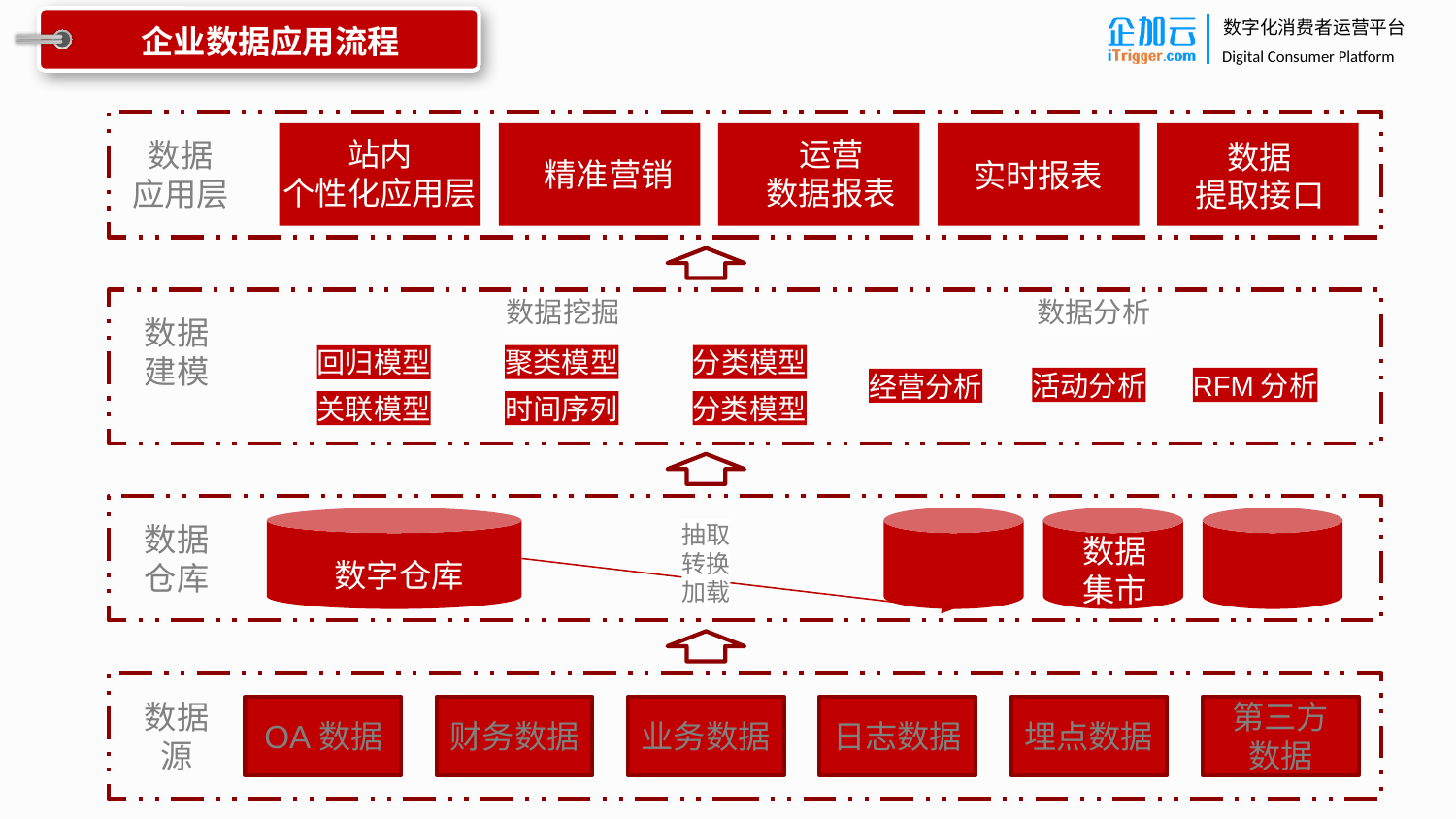

企业数据应用流程

站内
个性化应用层
运营
数据报表
数据
应用层
数据
提取接口
精准营销
实时报表

数据挖掘
数据分析
数据
建模
聚类模型
分类模型
回归模型
关联模型
时间序列
分类模型
活动分析
RFM分析
经营分析

抽取
转换
加载
数据
仓库
数据
集市
数字仓库

第三方
数据

数据
源
业务数据
日志数据
埋点数据
OA数据
财务数据